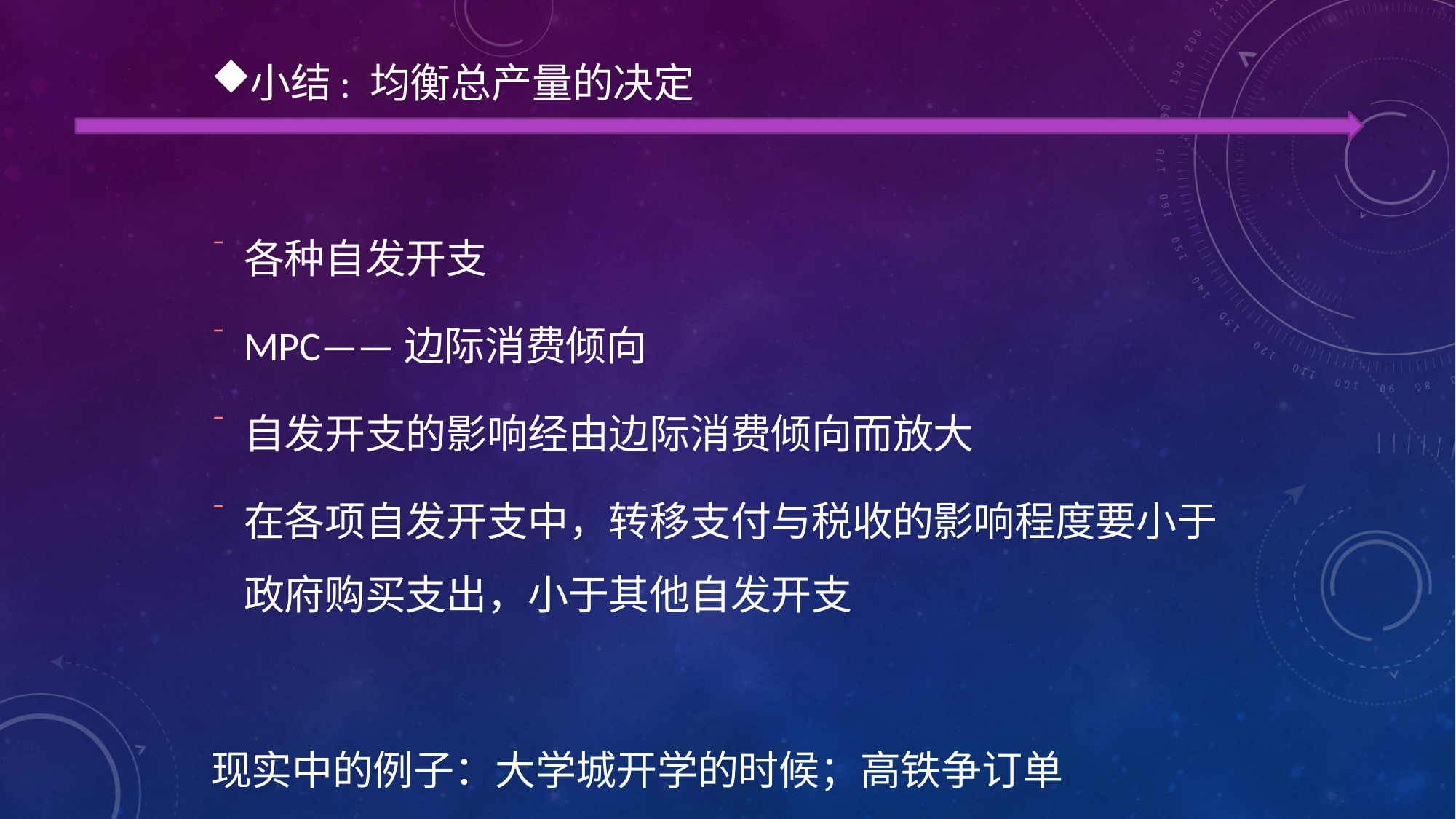

小结: 均衡总产量的决定

各种自发开支
MPC——边际消费倾向
自发开支的影响经由边际消费倾向而放大
在各项自发开支中，转移支付与税收的影响程度要小于政府购买支出，小于其他自发开支

现实中的例子：大学城开学的时候；高铁争订单